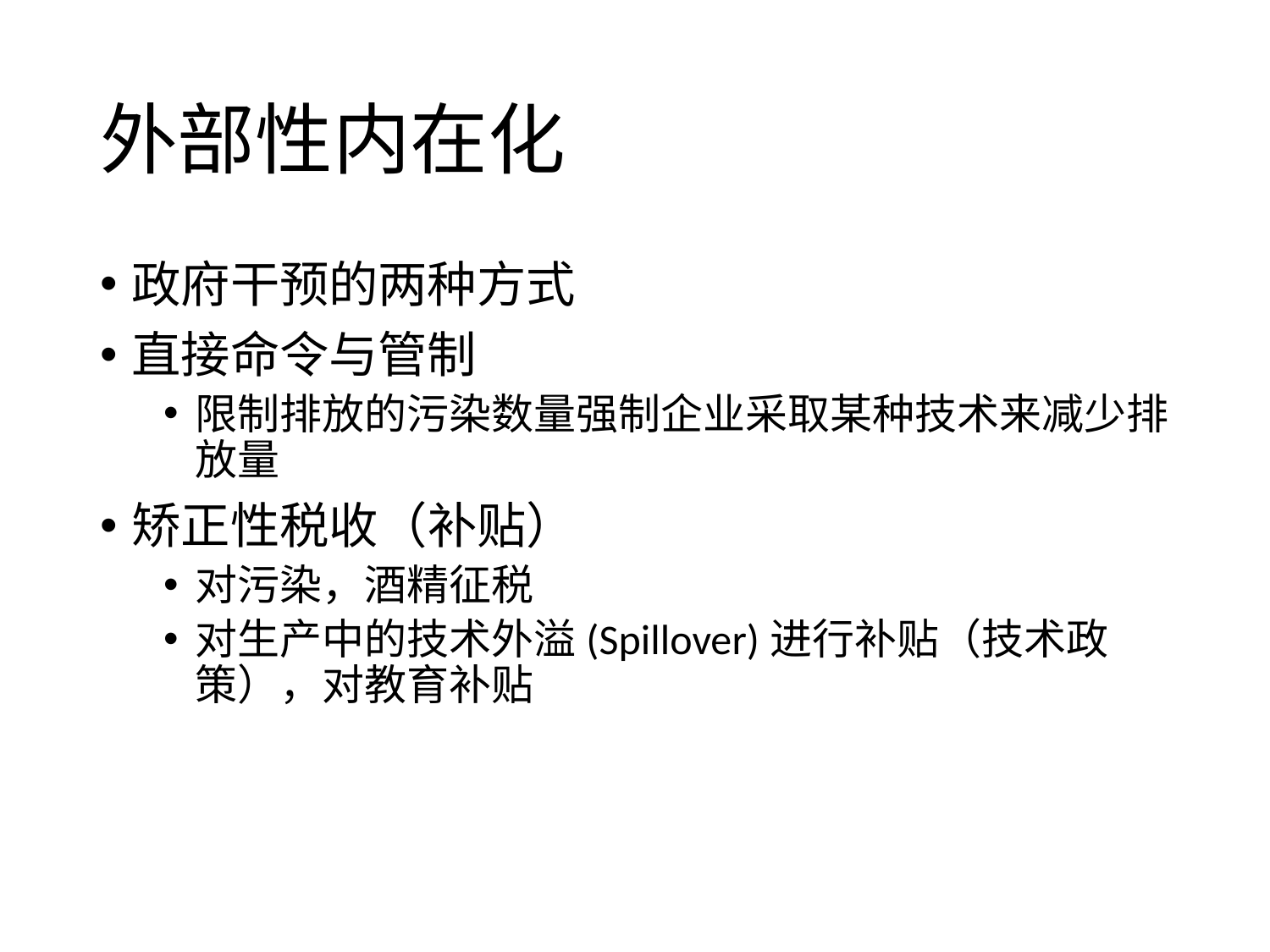

# 外部性内在化
政府干预的两种方式
直接命令与管制
限制排放的污染数量强制企业采取某种技术来减少排放量
矫正性税收（补贴）
对污染，酒精征税
对生产中的技术外溢(Spillover)进行补贴（技术政策），对教育补贴